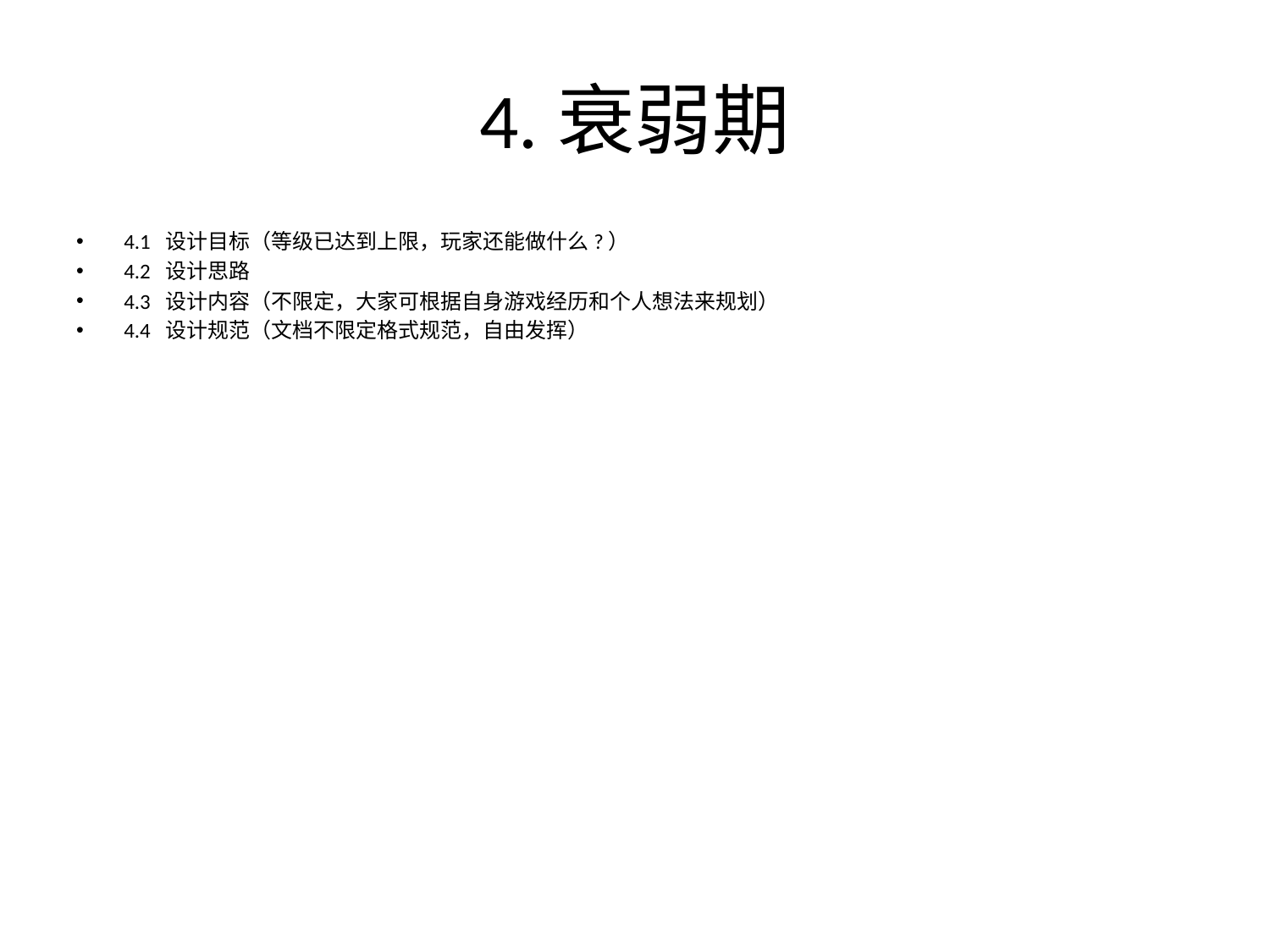

# 4.衰弱期
4.1  设计目标（等级已达到上限，玩家还能做什么?）
4.2  设计思路
4.3  设计内容（不限定，大家可根据自身游戏经历和个人想法来规划）
4.4  设计规范（文档不限定格式规范，自由发挥）